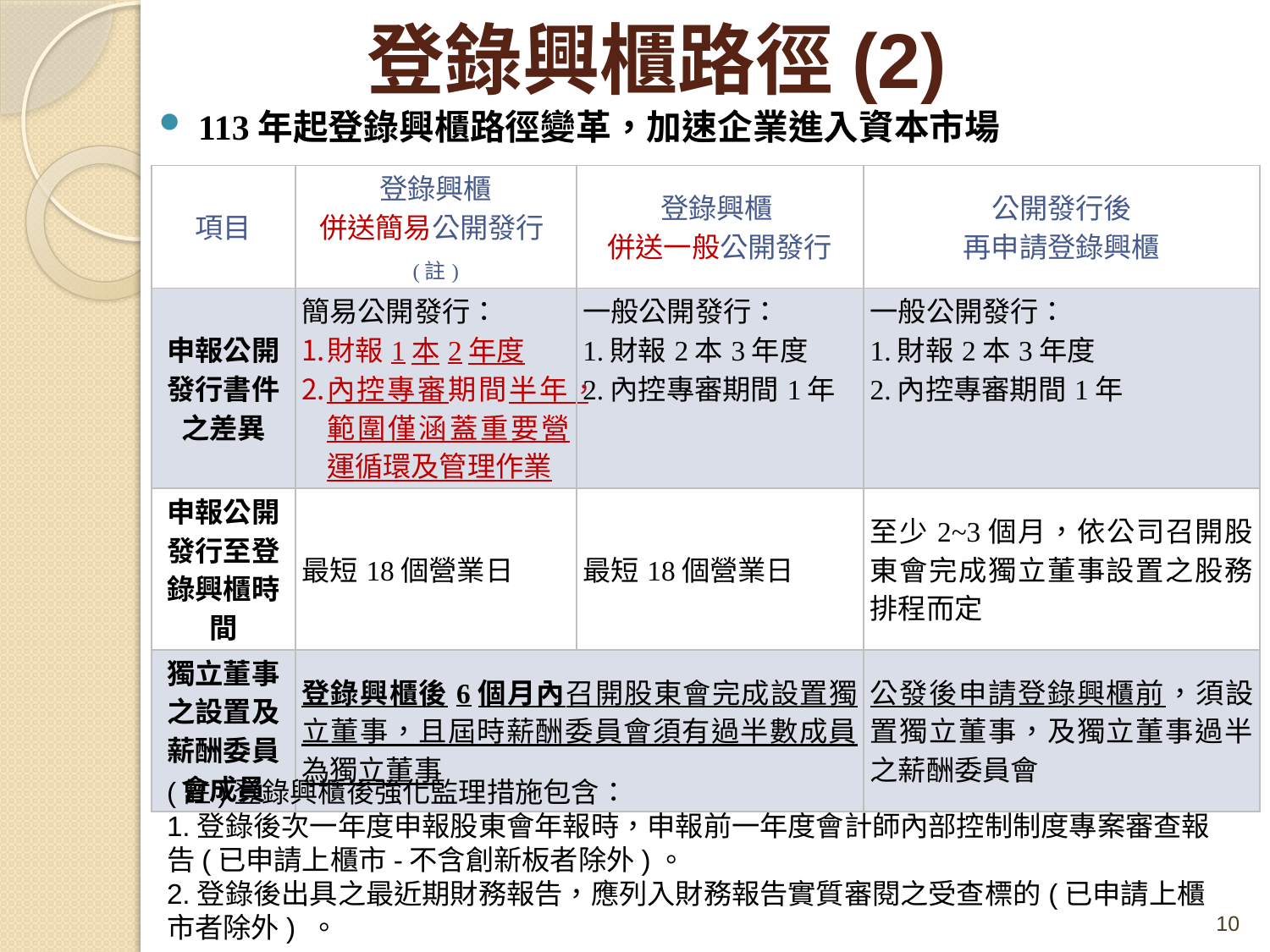

# 登錄興櫃路徑(2)
113年起登錄興櫃路徑變革，加速企業進入資本市場
| 項目 | 登錄興櫃 併送簡易公開發行(註) | 登錄興櫃 併送一般公開發行 | 公開發行後 再申請登錄興櫃 |
| --- | --- | --- | --- |
| 申報公開發行書件之差異 | 簡易公開發行： 財報1本2年度 內控專審期間半年，範圍僅涵蓋重要營運循環及管理作業 | 一般公開發行： 1.財報2本3年度 2.內控專審期間1年 | 一般公開發行： 1.財報2本3年度 2.內控專審期間1年 |
| 申報公開發行至登錄興櫃時間 | 最短18個營業日 | 最短18個營業日 | 至少2~3個月，依公司召開股東會完成獨立董事設置之股務排程而定 |
| 獨立董事之設置及薪酬委員會成員 | 登錄興櫃後6個月內召開股東會完成設置獨立董事，且屆時薪酬委員會須有過半數成員為獨立董事 |  | 公發後申請登錄興櫃前，須設置獨立董事，及獨立董事過半之薪酬委員會 |
(註)登錄興櫃後強化監理措施包含：
1.登錄後次一年度申報股東會年報時，申報前一年度會計師內部控制制度專案審查報告(已申請上櫃市-不含創新板者除外)。
2.登錄後出具之最近期財務報告，應列入財務報告實質審閱之受查標的(已申請上櫃市者除外) 。
10